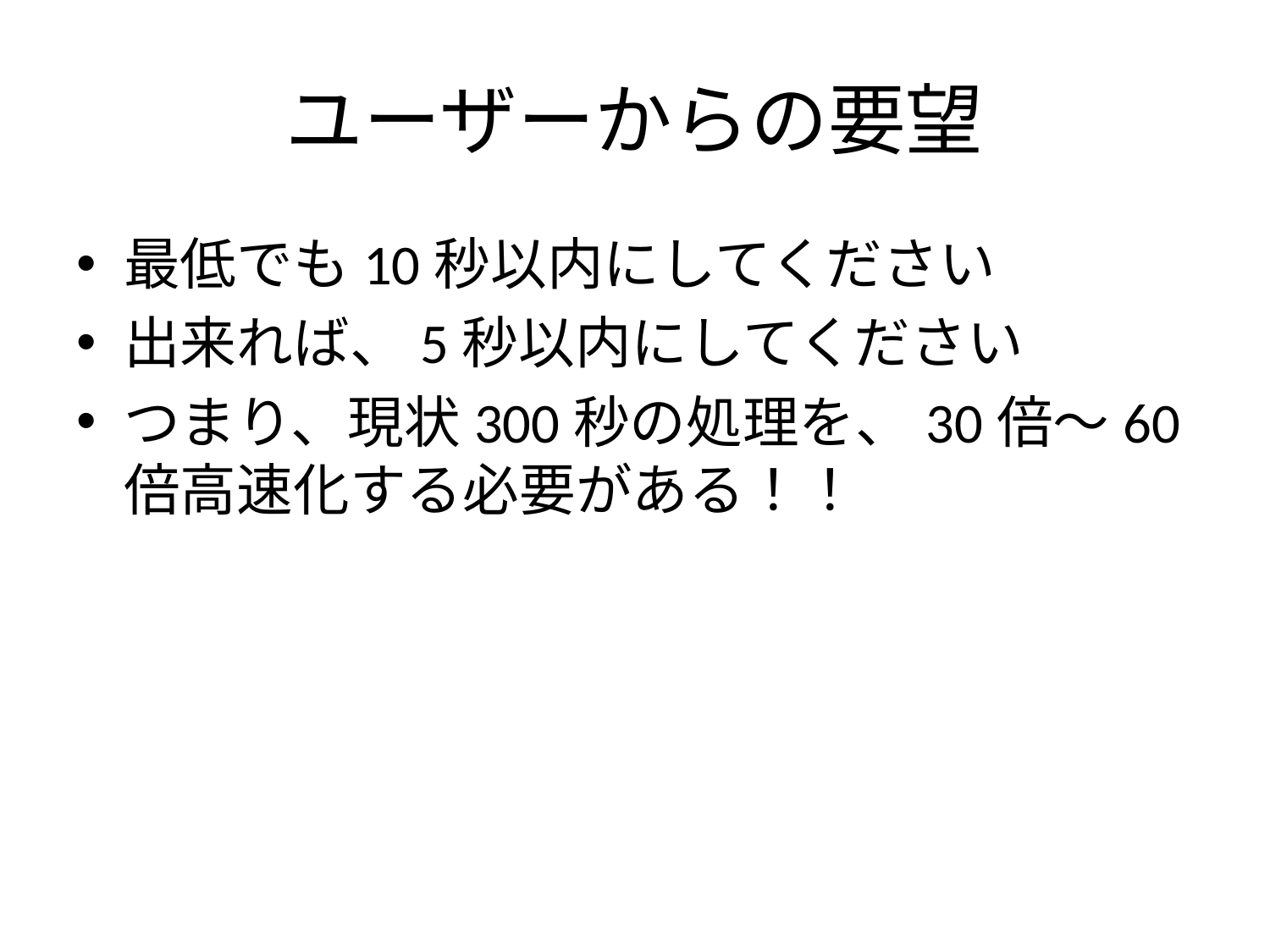

# ユーザーからの要望
最低でも10秒以内にしてください
出来れば、5秒以内にしてください
つまり、現状300秒の処理を、30倍～60倍高速化する必要がある！！